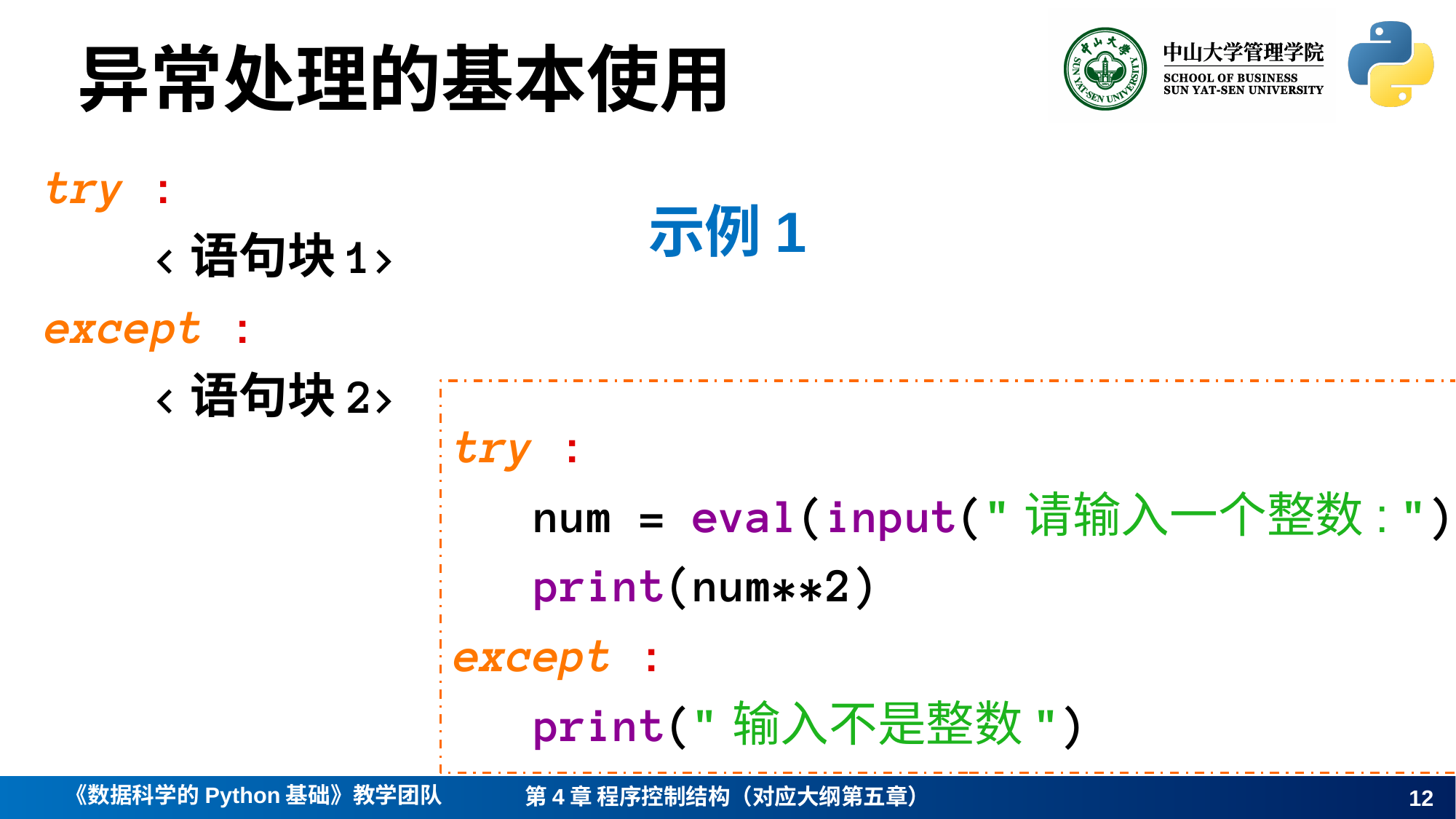

异常处理的基本使用
try :
    <语句块1>
except :
    <语句块2>
示例1
try :
   num = eval(input("请输入一个整数: "))
   print(num**2)
except :
   print("输入不是整数")
12